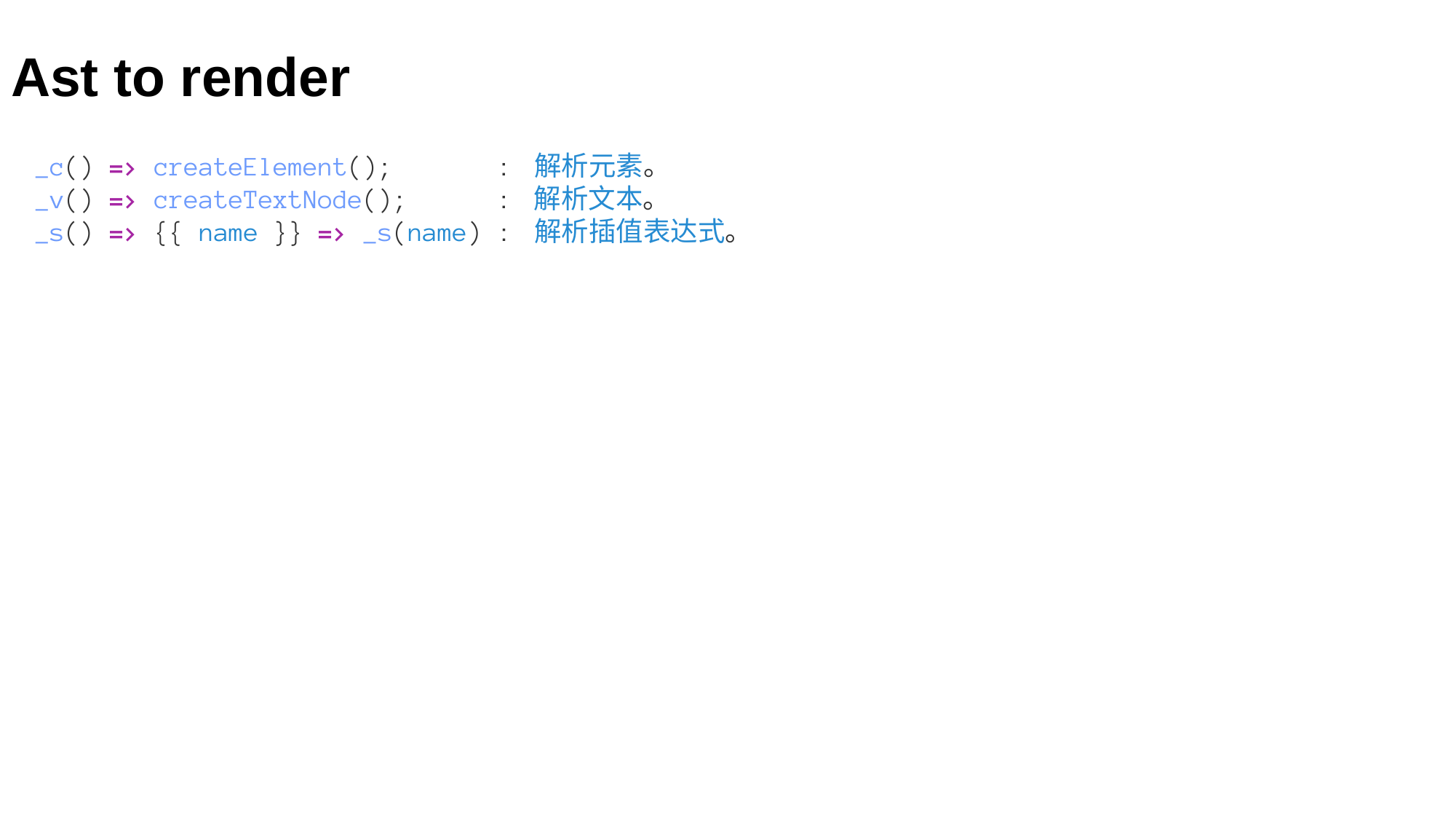

# Ast to render
_c() => createElement();       : 解析元素。
_v() => createTextNode();      : 解析文本。
_s() => {{ name }} => _s(name) : 解析插值表达式。